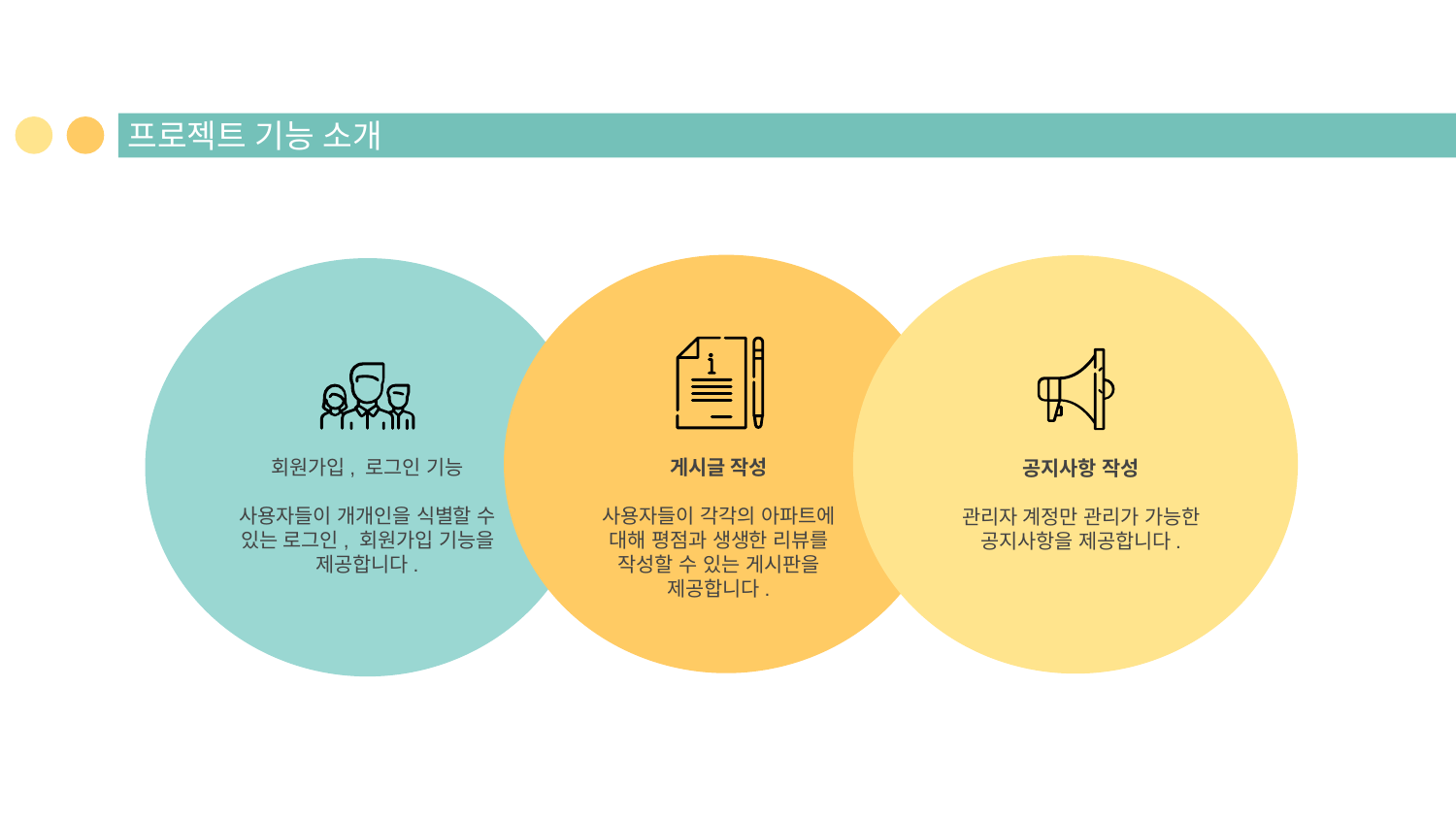

# 프로젝트 기능 소개

회원가입, 로그인 기능

사용자들이 개개인을 식별할 수 있는 로그인, 회원가입 기능을 제공합니다.
게시글 작성

사용자들이 각각의 아파트에 대해 평점과 생생한 리뷰를 작성할 수 있는 게시판을 제공합니다.

공지사항 작성

관리자 계정만 관리가 가능한 공지사항을 제공합니다.